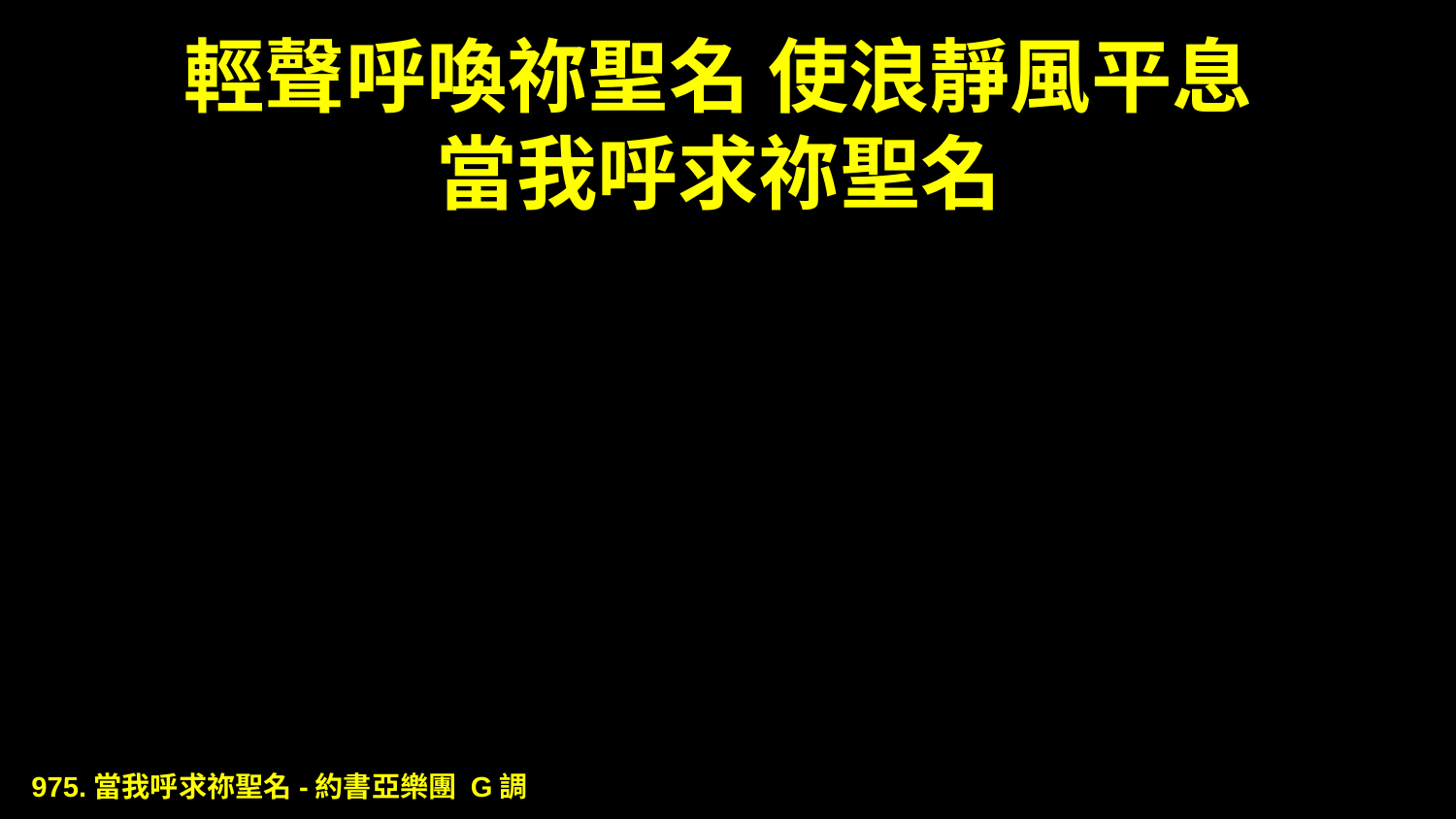

# 輕聲呼喚祢聖名 使浪靜風平息 當我呼求祢聖名
975.當我呼求祢聖名-約書亞樂團 G調